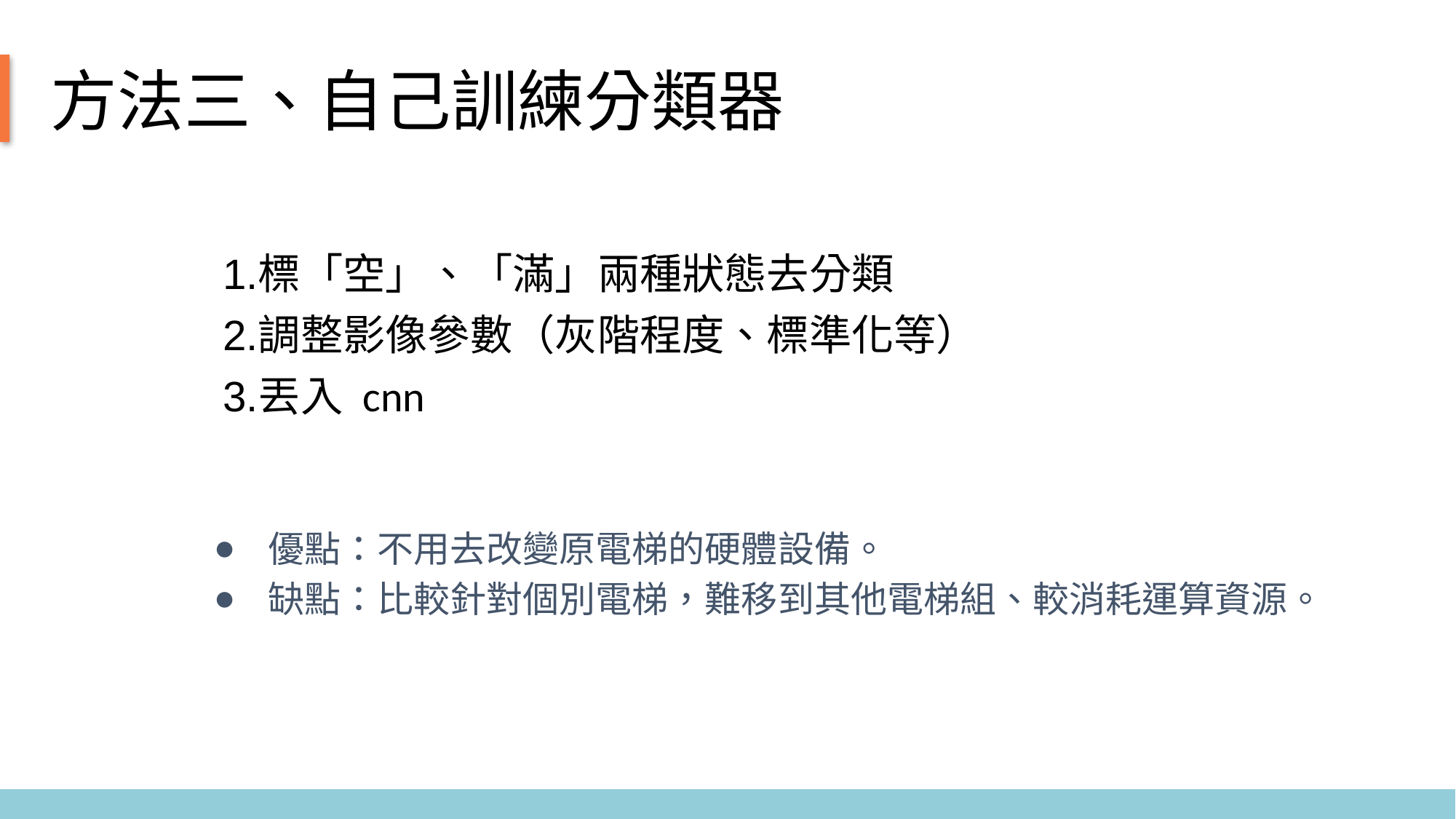

方法三、自己訓練分類器

標「空」、「滿」兩種狀態去分類
調整影像參數（灰階程度、標準化等）
丟入 cnn
優點：不用去改變原電梯的硬體設備。
缺點：比較針對個別電梯，難移到其他電梯組、較消耗運算資源。